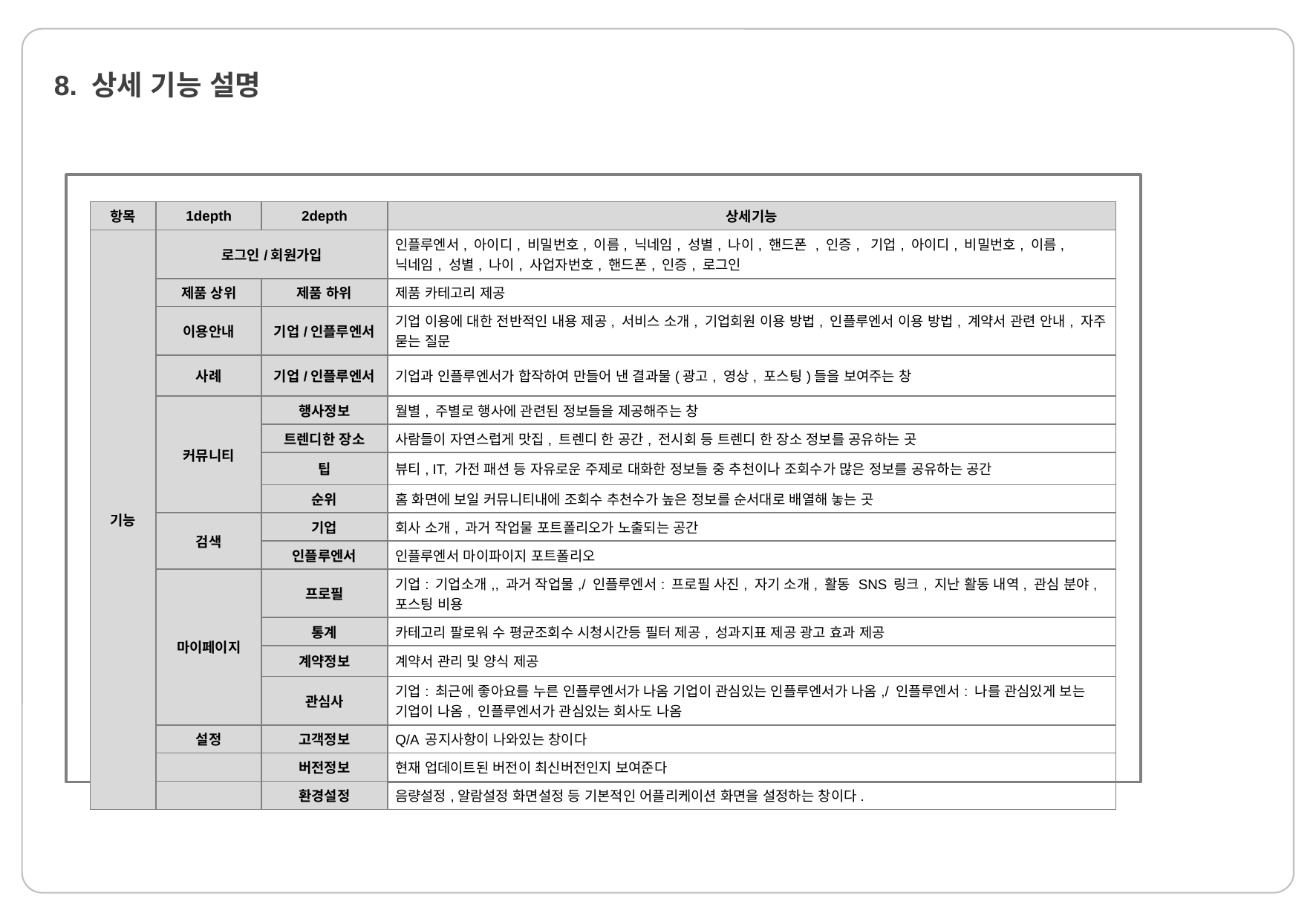

# 8. 상세 기능 설명

| 항목 | 1depth | 2depth | 상세기능 |
| --- | --- | --- | --- |
| 기능 | 로그인/회원가입 |  | 인플루엔서, 아이디, 비밀번호, 이름, 닉네임, 성별, 나이, 핸드폰 , 인증, 기업, 아이디, 비밀번호, 이름, 닉네임, 성별, 나이, 사업자번호, 핸드폰, 인증, 로그인 |
|  | 제품 상위 | 제품 하위 | 제품 카테고리 제공 |
|  | 이용안내 | 기업/인플루엔서 | 기업 이용에 대한 전반적인 내용 제공, 서비스 소개, 기업회원 이용 방법, 인플루엔서 이용 방법, 계약서 관련 안내, 자주 묻는 질문 |
|  | 사례 | 기업/인플루엔서 | 기업과 인플루엔서가 합작하여 만들어 낸 결과물(광고, 영상, 포스팅)들을 보여주는 창 |
|  | 커뮤니티 | 행사정보 | 월별, 주별로 행사에 관련된 정보들을 제공해주는 창 |
|  |  | 트렌디한 장소 | 사람들이 자연스럽게 맛집, 트렌디 한 공간, 전시회 등 트렌디 한 장소 정보를 공유하는 곳 |
|  |  | 팁 | 뷰티, IT, 가전 패션 등 자유로운 주제로 대화한 정보들 중 추천이나 조회수가 많은 정보를 공유하는 공간 |
|  |  | 순위 | 홈 화면에 보일 커뮤니티내에 조회수 추천수가 높은 정보를 순서대로 배열해 놓는 곳 |
|  | 검색 | 기업 | 회사 소개, 과거 작업물 포트폴리오가 노출되는 공간 |
|  |  | 인플루엔서 | 인플루엔서 마이파이지 포트폴리오 |
|  | 마이페이지 | 프로필 | 기업: 기업소개,, 과거 작업물,/ 인플루엔서: 프로필 사진, 자기 소개, 활동 SNS 링크, 지난 활동 내역, 관심 분야, 포스팅 비용 |
|  |  | 통계 | 카테고리 팔로워 수 평균조회수 시청시간등 필터 제공, 성과지표 제공 광고 효과 제공 |
|  |  | 계약정보 | 계약서 관리 및 양식 제공 |
|  |  | 관심사 | 기업: 최근에 좋아요를 누른 인플루엔서가 나옴 기업이 관심있는 인플루엔서가 나옴,/ 인플루엔서: 나를 관심있게 보는 기업이 나옴, 인플루엔서가 관심있는 회사도 나옴 |
|  | 설정 | 고객정보 | Q/A 공지사항이 나와있는 창이다 |
|  |  | 버전정보 | 현재 업데이트된 버전이 최신버전인지 보여준다 |
|  |  | 환경설정 | 음량설정,알람설정 화면설정 등 기본적인 어플리케이션 화면을 설정하는 창이다. |